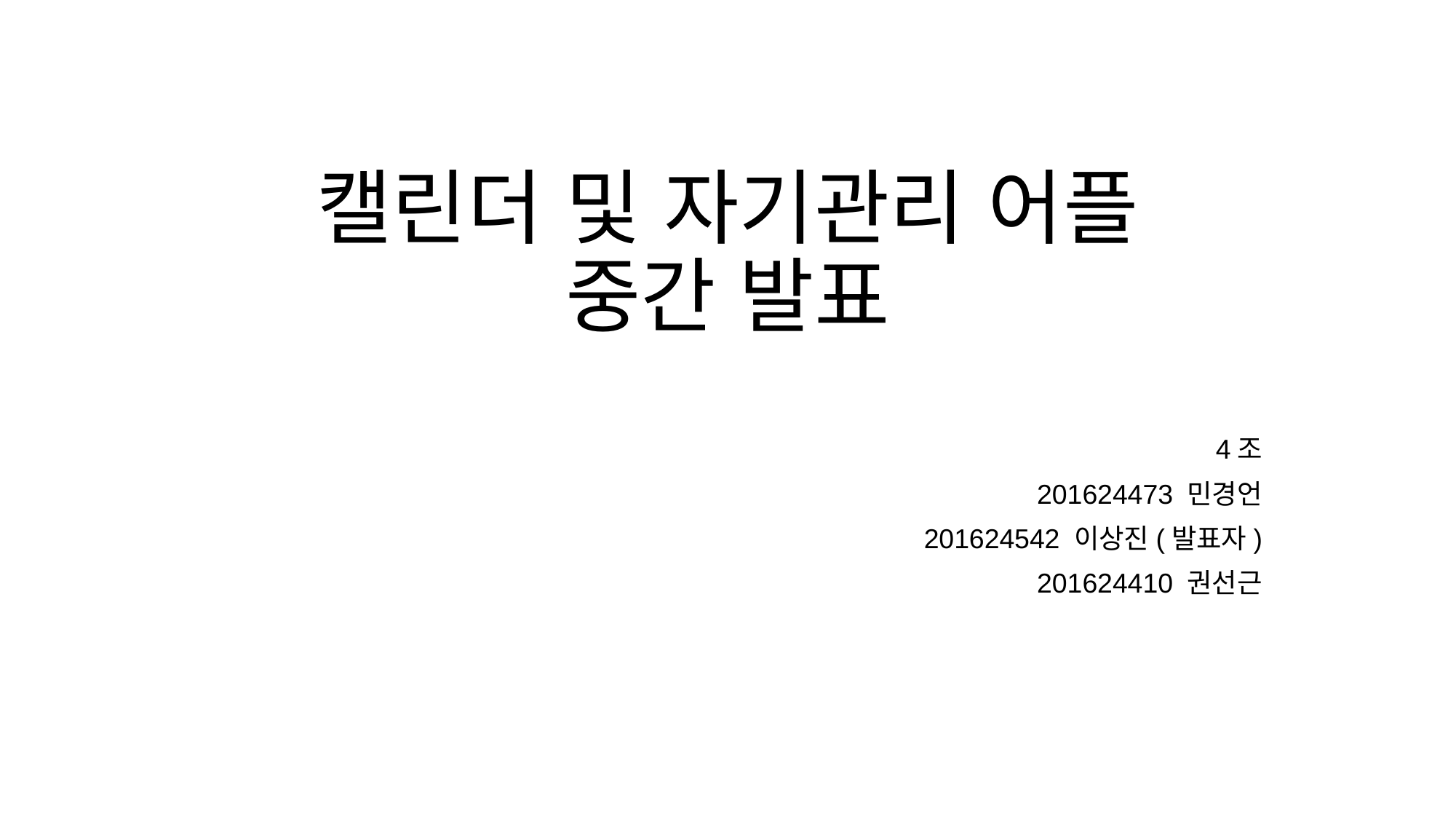

# 캘린더 및 자기관리 어플 중간 발표
4조
201624473 민경언
201624542 이상진(발표자)
201624410 권선근